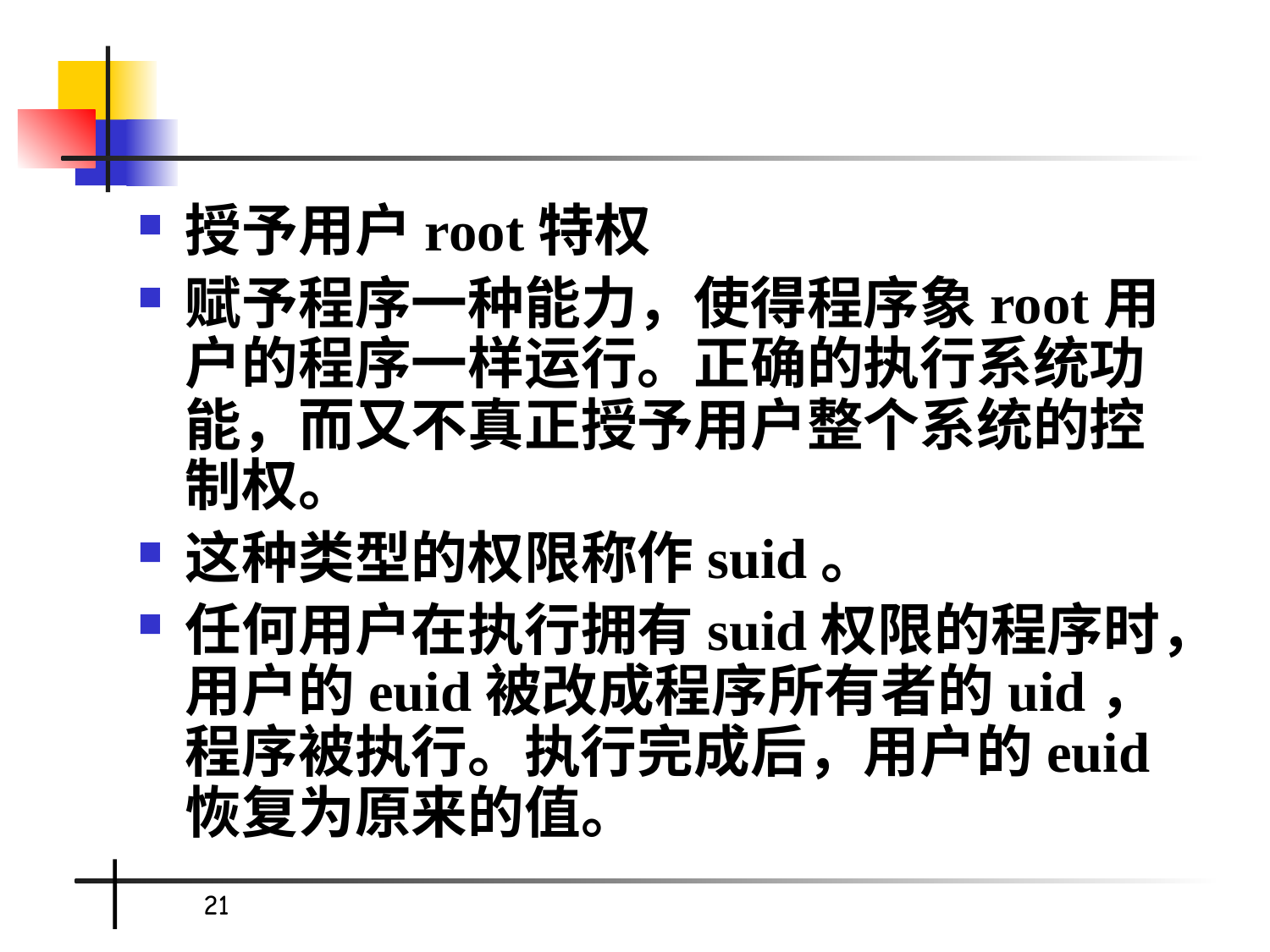

#
授予用户root特权
赋予程序一种能力，使得程序象root用户的程序一样运行。正确的执行系统功能，而又不真正授予用户整个系统的控制权。
这种类型的权限称作suid。
任何用户在执行拥有suid权限的程序时，用户的euid被改成程序所有者的uid，程序被执行。执行完成后，用户的euid恢复为原来的值。

21